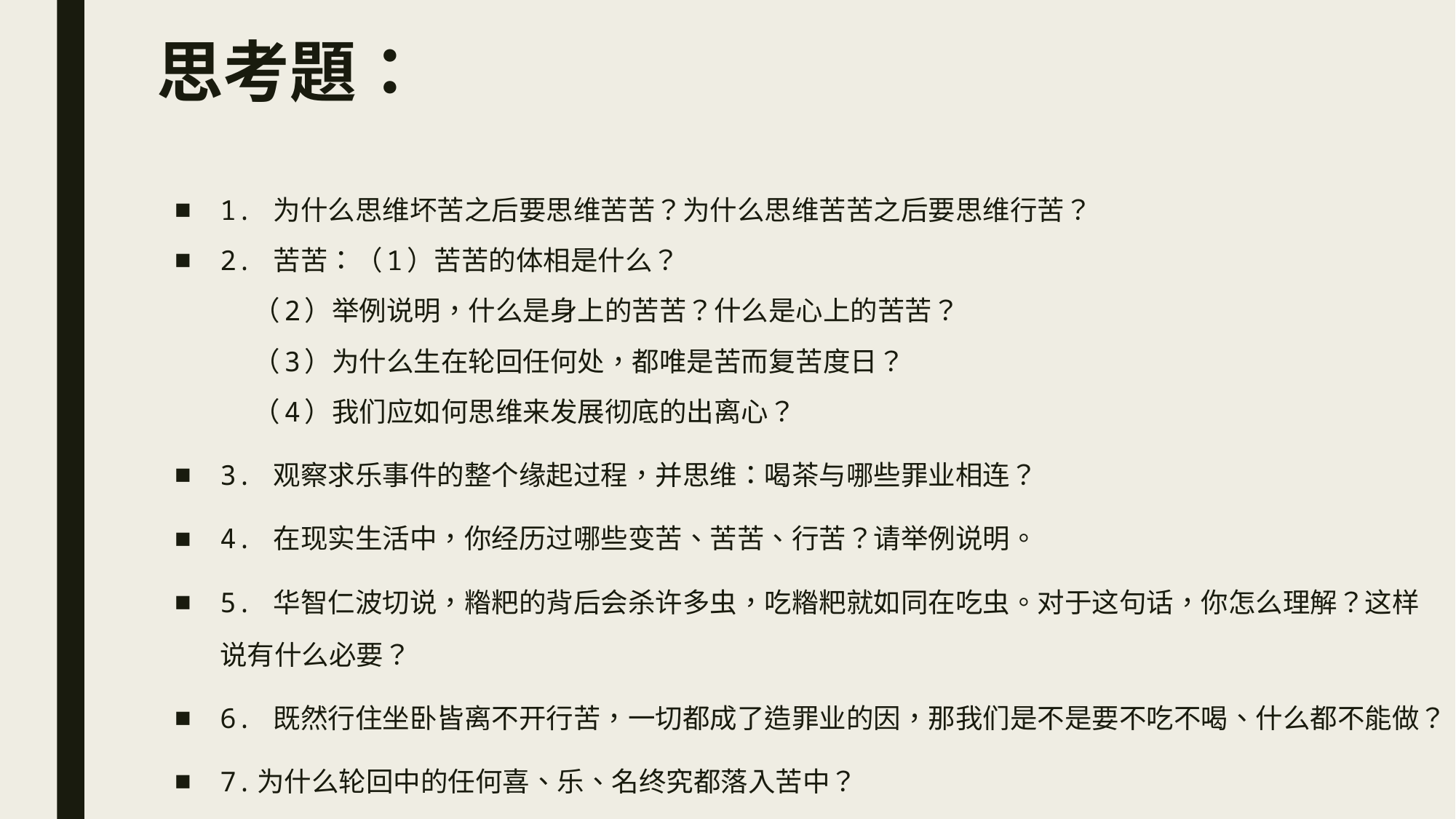

# 思考題：
1. 为什么思维坏苦之后要思维苦苦？为什么思维苦苦之后要思维行苦？
2. 苦苦：（1）苦苦的体相是什么？
            （2）举例说明，什么是身上的苦苦？什么是心上的苦苦？
            （3）为什么生在轮回任何处，都唯是苦而复苦度日？
            （4）我们应如何思维来发展彻底的出离心？
3. 观察求乐事件的整个缘起过程，并思维：喝茶与哪些罪业相连？
4. 在现实生活中，你经历过哪些变苦、苦苦、行苦？请举例说明。
5. 华智仁波切说，糌粑的背后会杀许多虫，吃糌粑就如同在吃虫。对于这句话，你怎么理解？这样说有什么必要？
6. 既然行住坐卧皆离不开行苦，一切都成了造罪业的因，那我们是不是要不吃不喝、什么都不能做？
7.为什么轮回中的任何喜、乐、名终究都落入苦中？